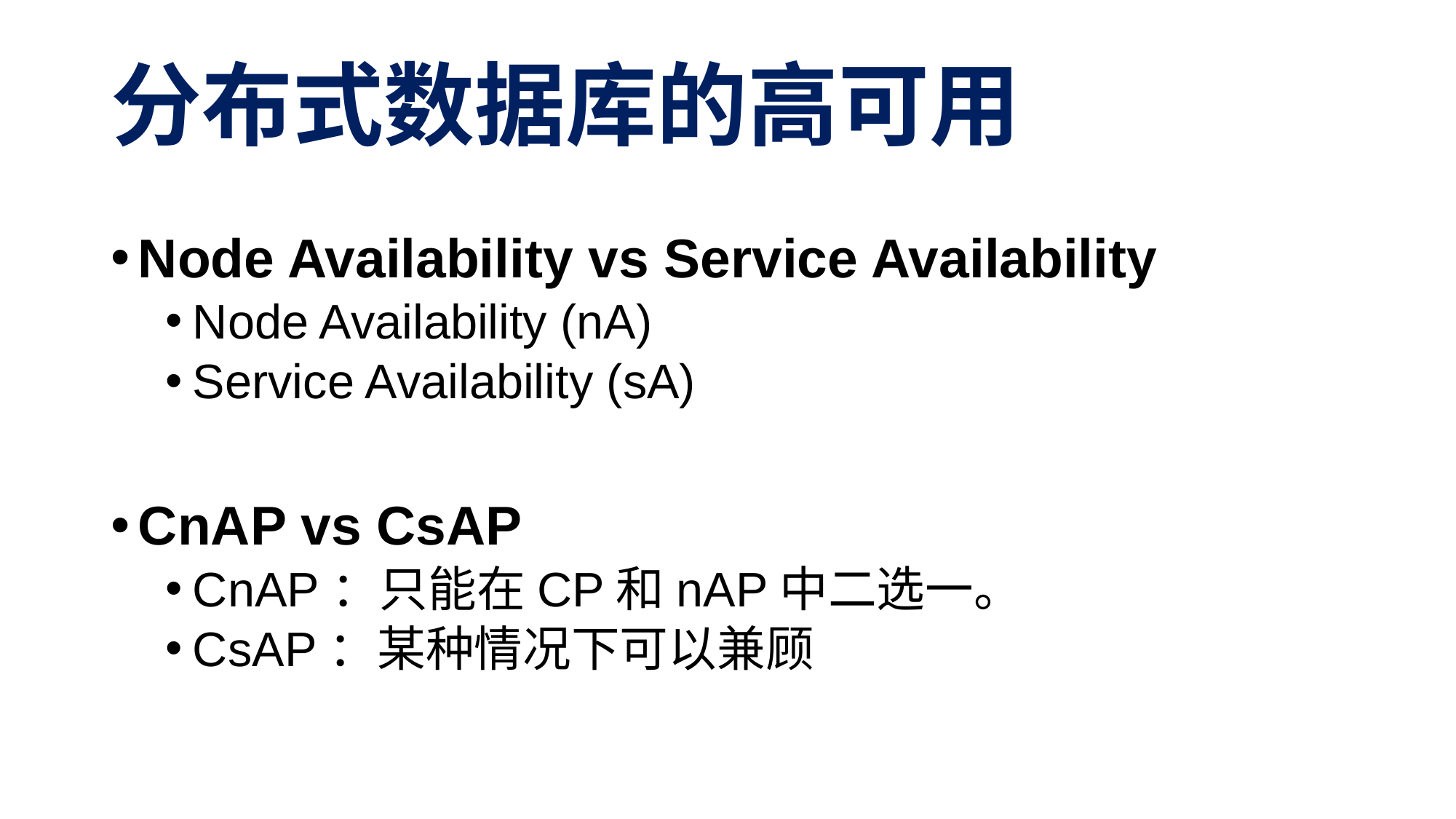

# 分布式数据库的高可用
Node Availability vs Service Availability
Node Availability (nA)
Service Availability (sA)

CnAP vs CsAP
CnAP：只能在CP和nAP中二选一。
CsAP：某种情况下可以兼顾